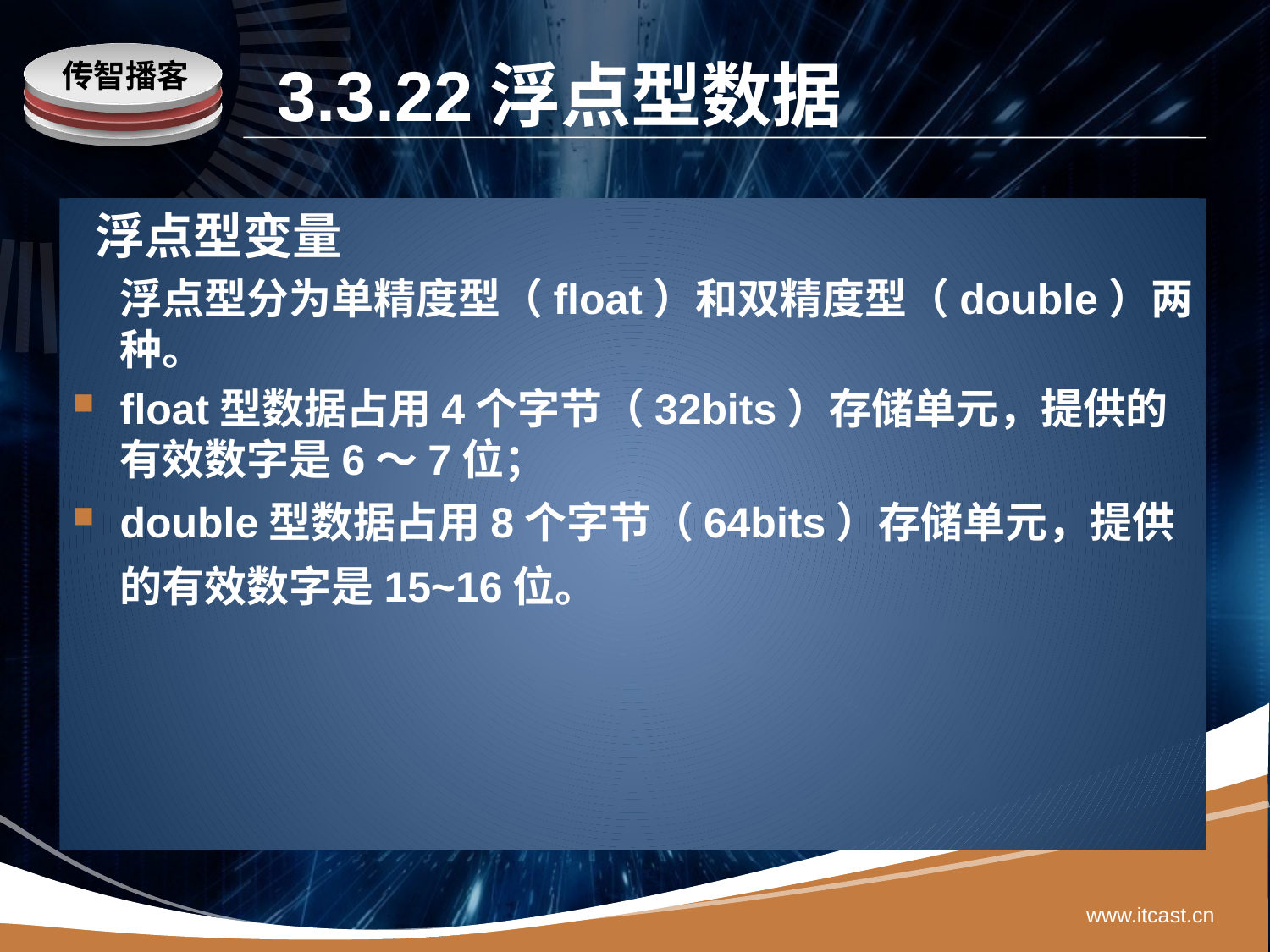

# 3.3.22浮点型数据

 浮点型变量
	浮点型分为单精度型（float）和双精度型（double）两种。
float型数据占用4个字节（32bits）存储单元，提供的有效数字是6～7位；
double型数据占用8个字节（64bits）存储单元，提供的有效数字是15~16位。
www.itcast.cn